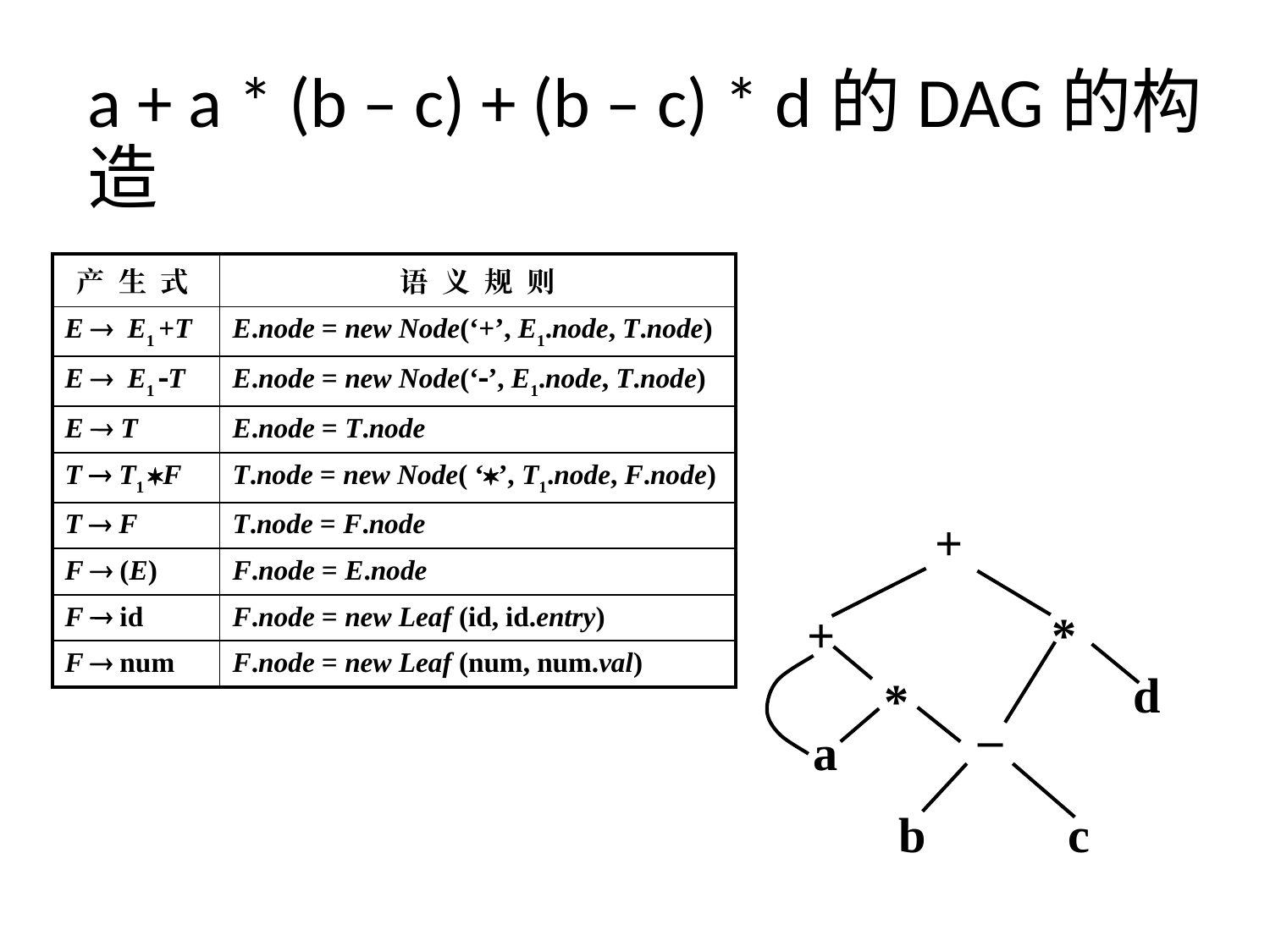

# a + a * (b – c) + (b – c) * d的DAG的构造
| 产 生 式 | 语 义 规 则 |
| --- | --- |
| E → E1 +T | E.node = new Node(‘+’, E1.node, T.node) |
| E → E1 −T | E.node = new Node(‘−’, E1.node, T.node) |
| E → T | E.node = T.node |
| T → T1 ∗F | T.node = new Node( ‘∗’, T1.node, F.node) |
| T → F | T.node = F.node |
| F → (E) | F.node = E.node |
| F → id | F.node = new Leaf (id, id.entry) |
| F → num | F.node = new Leaf (num, num.val) |
+

*
+

d
*
–

a

b
c